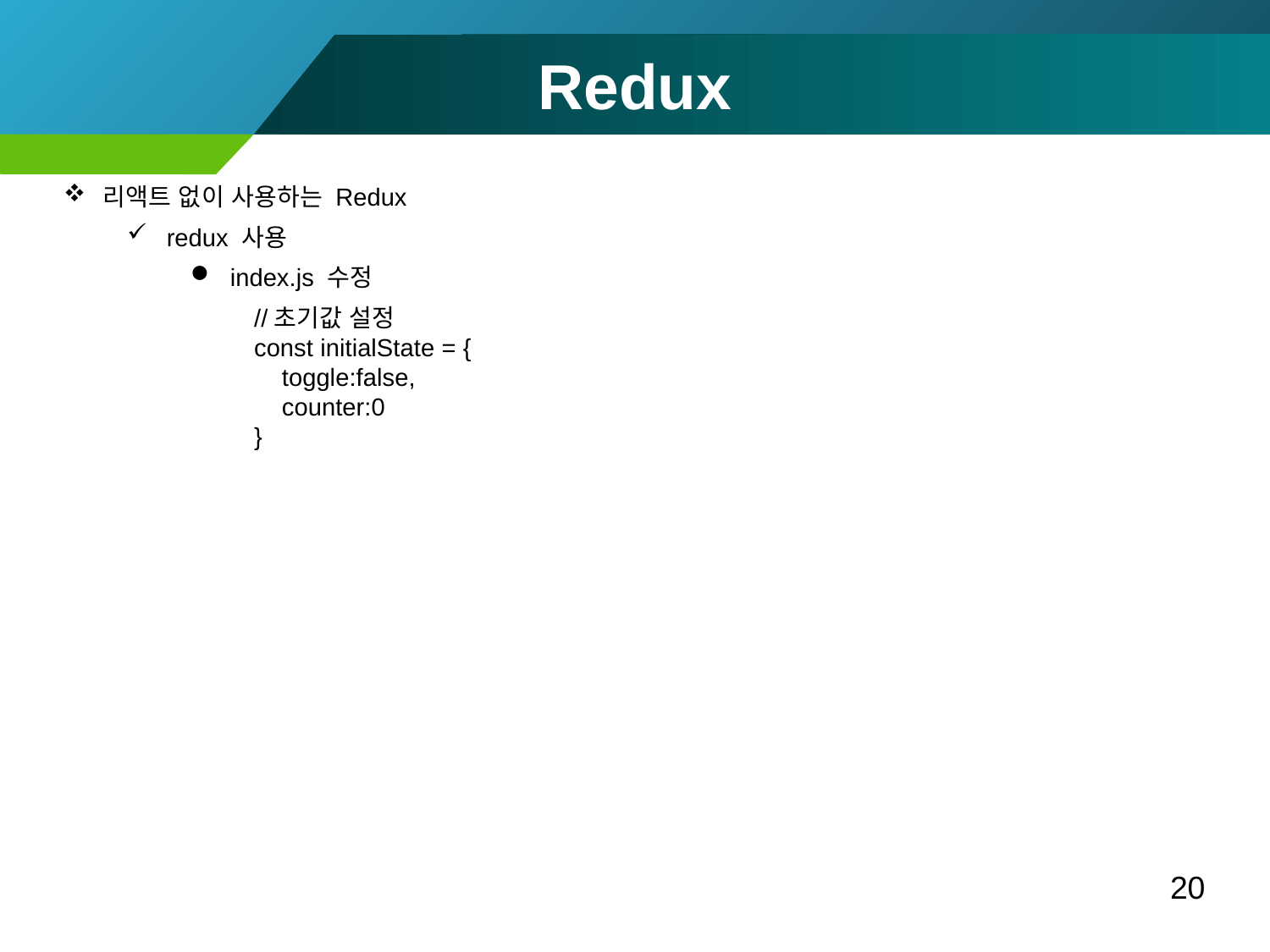

Redux
리액트 없이 사용하는 Redux
redux 사용
index.js 수정
//초기값 설정
const initialState = {
    toggle:false,
    counter:0
}
20